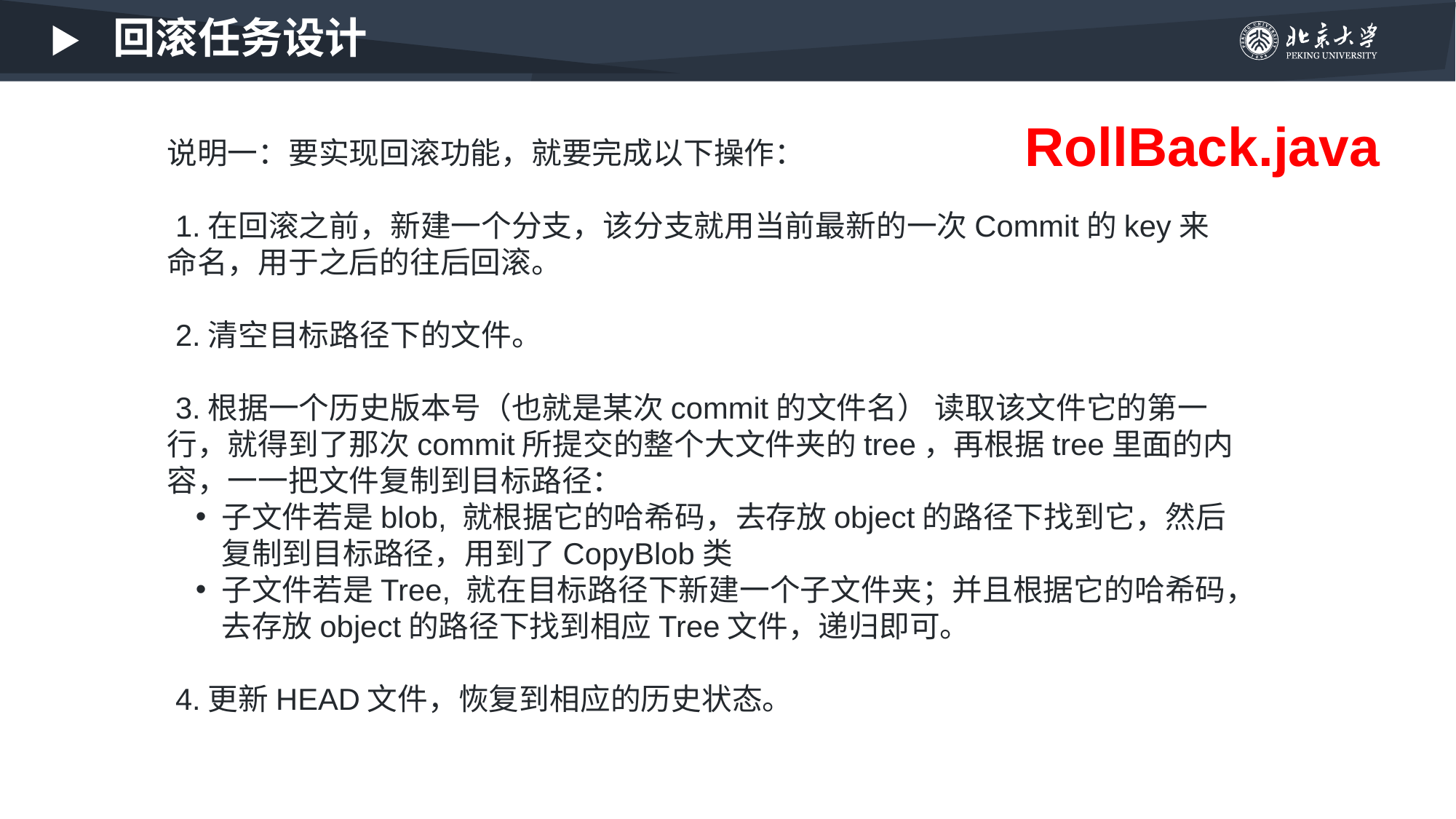

回滚任务设计
RollBack.java
说明一：要实现回滚功能，就要完成以下操作：

​ 1.在回滚之前，新建一个分支，该分支就用当前最新的一次Commit的key来命名，用于之后的往后回滚。

​ 2.清空目标路径下的文件。

​ 3.根据一个历史版本号（也就是某次commit的文件名） 读取该文件它的第一行，就得到了那次commit所提交的整个大文件夹的tree，再根据tree里面的内容，一一把文件复制到目标路径：
子文件若是blob, 就根据它的哈希码，去存放object的路径下找到它，然后复制到目标路径，用到了CopyBlob类
子文件若是Tree, 就在目标路径下新建一个子文件夹；并且根据它的哈希码，去存放object的路径下找到相应Tree文件，递归即可。

​ 4.更新HEAD文件，恢复到相应的历史状态。